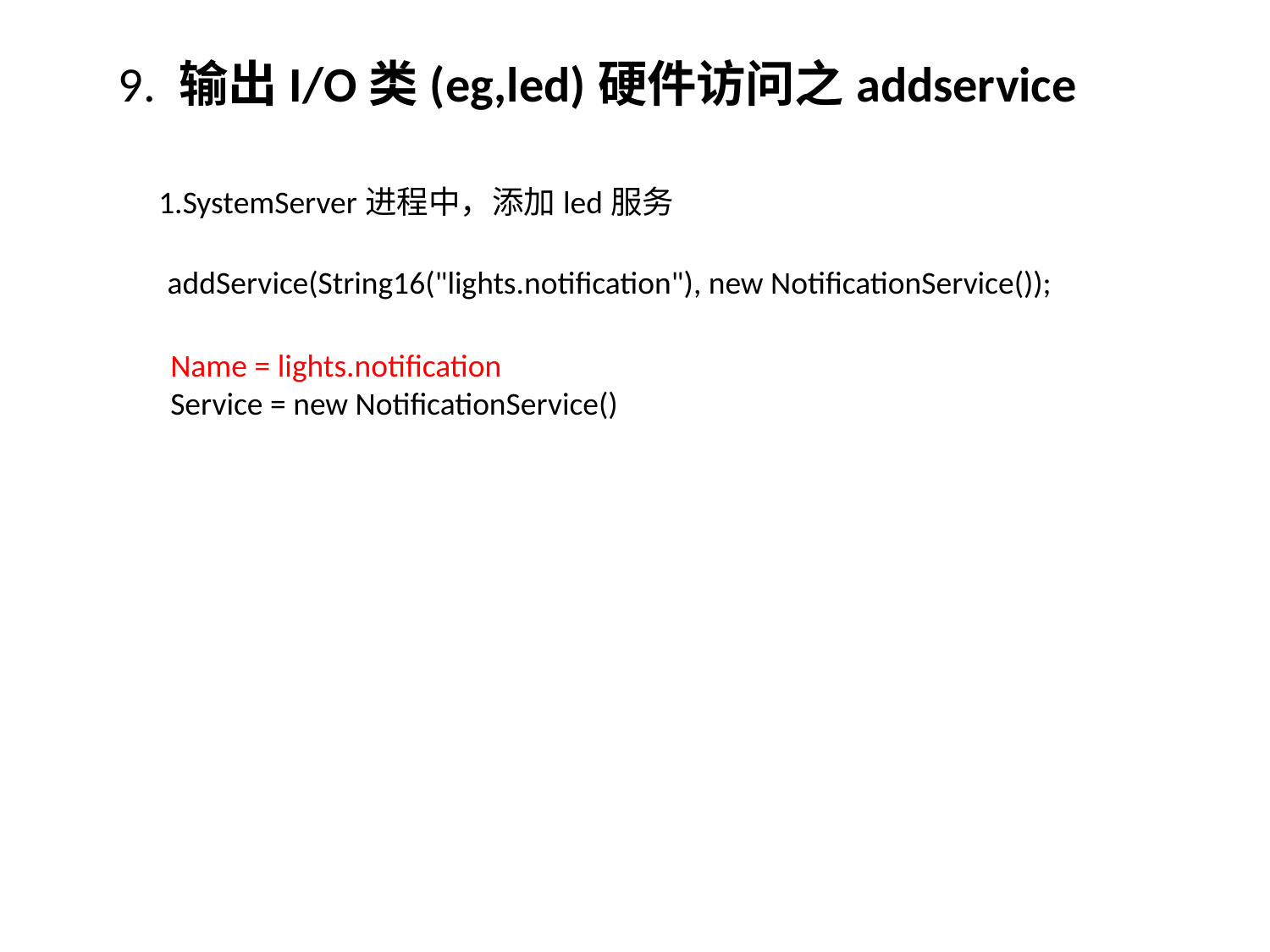

9. 输出I/O类(eg,led)硬件访问之addservice
1.SystemServer进程中，添加led服务
addService(String16("lights.notification"), new NotificationService());
Name = lights.notification
Service = new NotificationService()